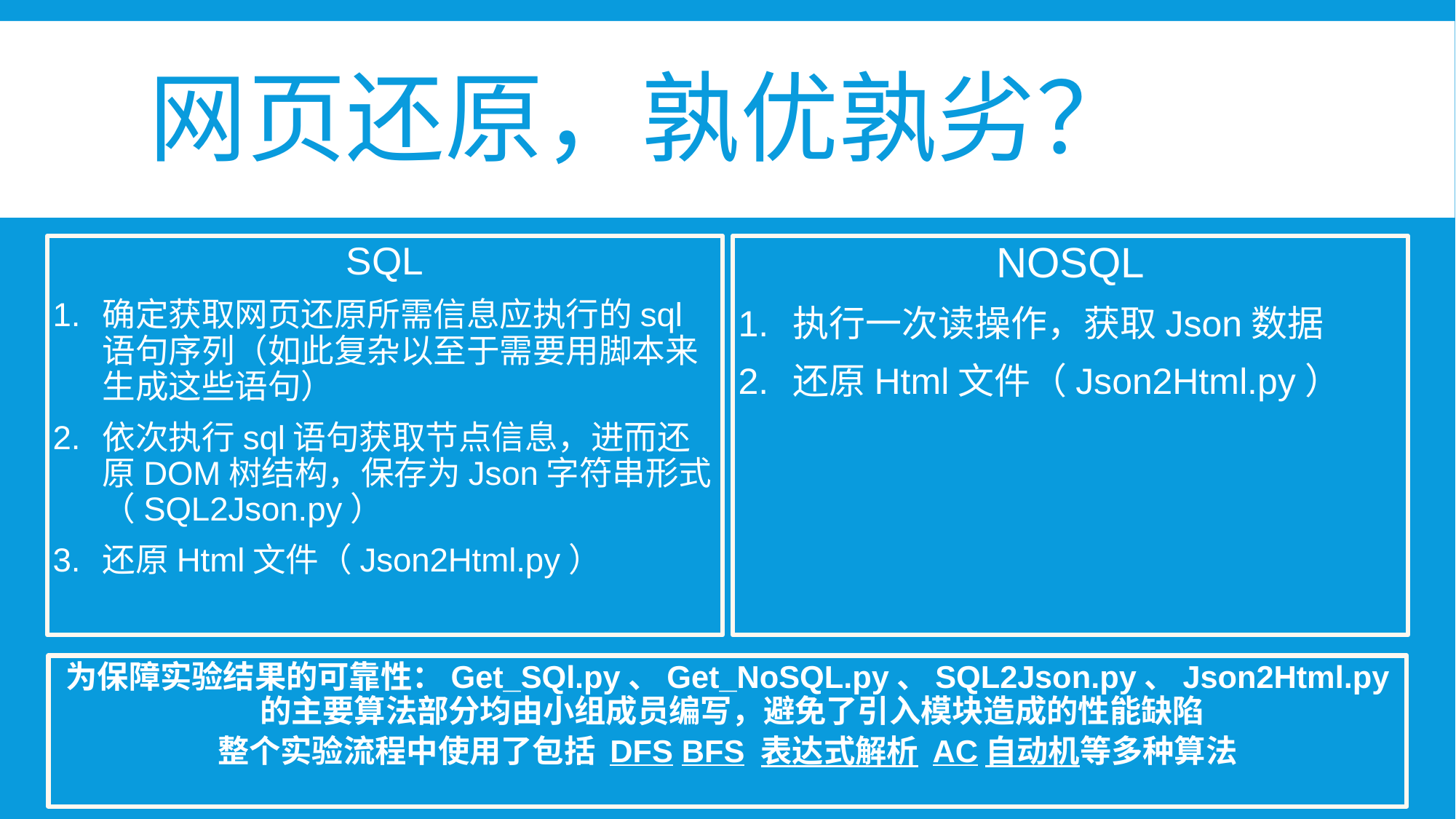

# 网页还原，孰优孰劣？
NOSQL
执行一次读操作，获取Json数据
还原Html文件（Json2Html.py）
SQL
确定获取网页还原所需信息应执行的sql语句序列（如此复杂以至于需要用脚本来生成这些语句）
依次执行sql语句获取节点信息，进而还原DOM树结构，保存为Json字符串形式（SQL2Json.py）
还原Html文件（Json2Html.py）
为保障实验结果的可靠性：Get_SQl.py、Get_NoSQL.py、SQL2Json.py、Json2Html.py 的主要算法部分均由小组成员编写，避免了引入模块造成的性能缺陷
整个实验流程中使用了包括 DFS BFS 表达式解析 AC自动机等多种算法